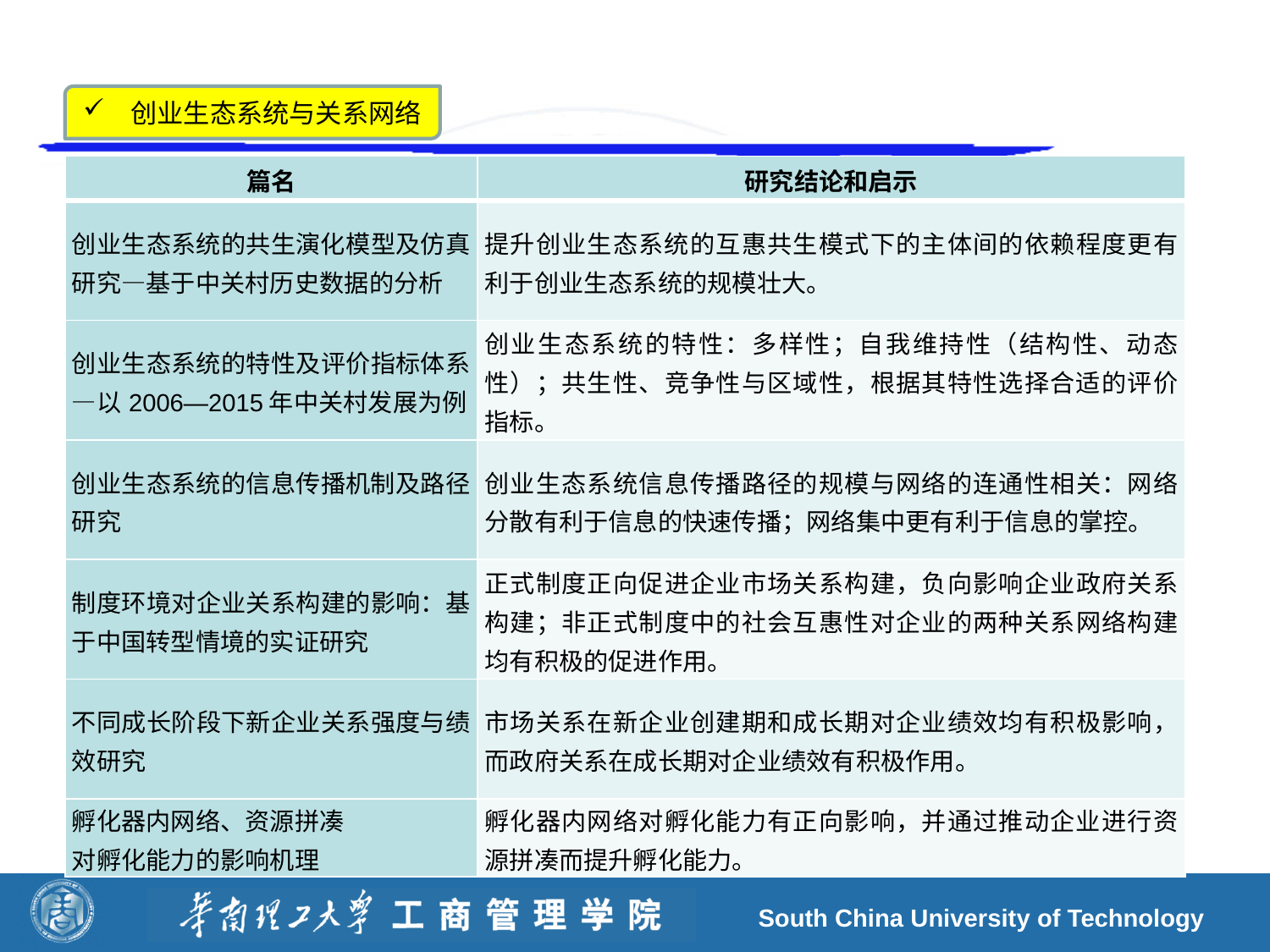

创业生态系统与关系网络
| 篇名 | 研究结论和启示 |
| --- | --- |
| 创业生态系统的共生演化模型及仿真研究—基于中关村历史数据的分析 | 提升创业生态系统的互惠共生模式下的主体间的依赖程度更有利于创业生态系统的规模壮大。 |
| 创业生态系统的特性及评价指标体系—以2006—2015年中关村发展为例 | 创业生态系统的特性：多样性；自我维持性（结构性、动态性）；共生性、竞争性与区域性，根据其特性选择合适的评价指标。 |
| 创业生态系统的信息传播机制及路径研究 | 创业生态系统信息传播路径的规模与网络的连通性相关：网络分散有利于信息的快速传播；网络集中更有利于信息的掌控。 |
| 制度环境对企业关系构建的影响：基于中国转型情境的实证研究 | 正式制度正向促进企业市场关系构建，负向影响企业政府关系构建；非正式制度中的社会互惠性对企业的两种关系网络构建均有积极的促进作用。 |
| 不同成长阶段下新企业关系强度与绩效研究 | 市场关系在新企业创建期和成长期对企业绩效均有积极影响，而政府关系在成长期对企业绩效有积极作用。 |
| 孵化器内网络、资源拼凑 对孵化能力的影响机理 | 孵化器内网络对孵化能力有正向影响，并通过推动企业进行资源拼凑而提升孵化能力。 |
South China University of Technology